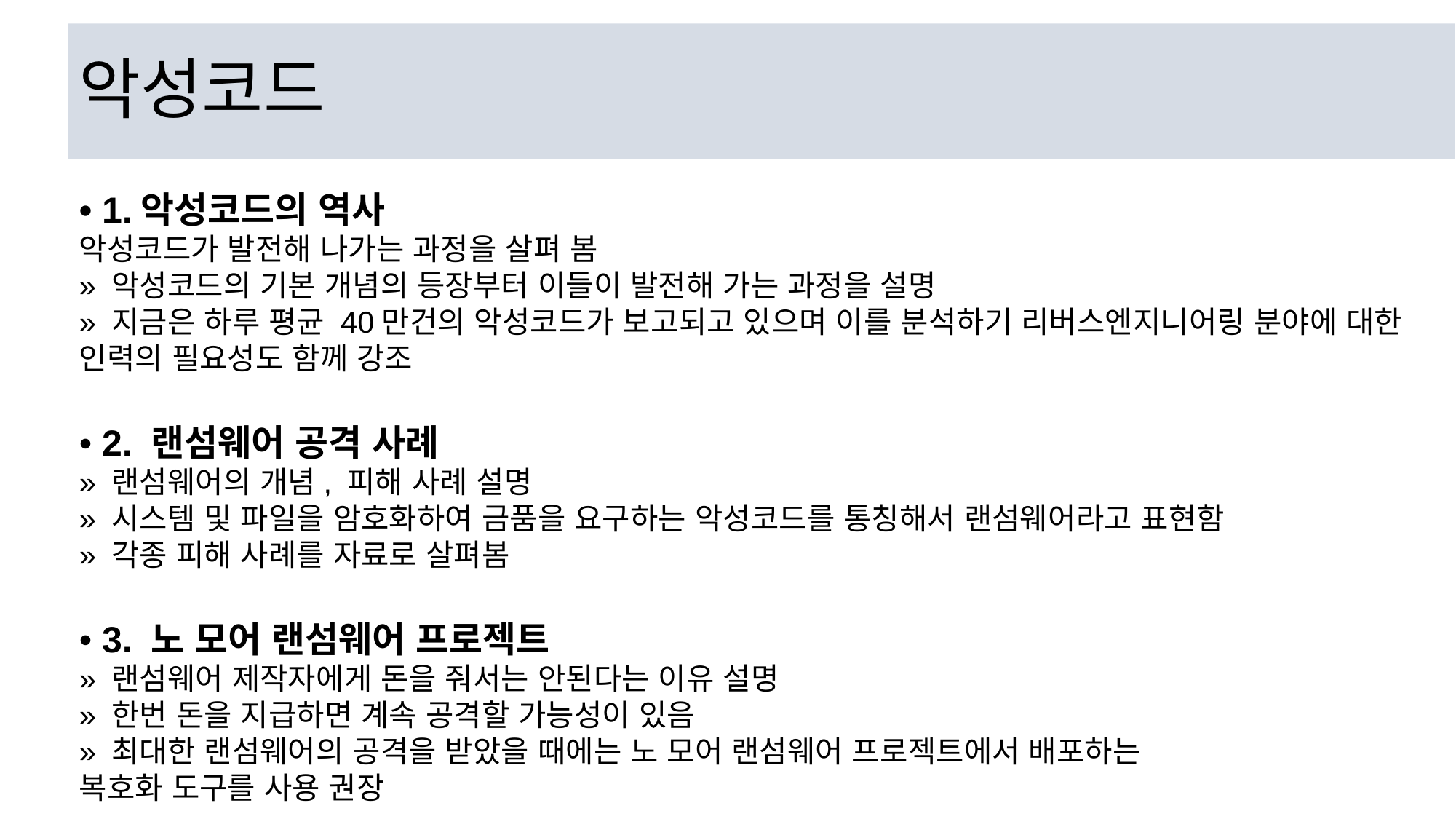

# 악성코드

• 1.악성코드의 역사
악성코드가 발전해 나가는 과정을 살펴 봄
» 악성코드의 기본 개념의 등장부터 이들이 발전해 가는 과정을 설명
» 지금은 하루 평균 40만건의 악성코드가 보고되고 있으며 이를 분석하기 리버스엔지니어링 분야에 대한 인력의 필요성도 함께 강조

• 2. 랜섬웨어 공격 사례
» 랜섬웨어의 개념, 피해 사례 설명
» 시스템 및 파일을 암호화하여 금품을 요구하는 악성코드를 통칭해서 랜섬웨어라고 표현함
» 각종 피해 사례를 자료로 살펴봄

• 3. 노 모어 랜섬웨어 프로젝트
» 랜섬웨어 제작자에게 돈을 줘서는 안된다는 이유 설명
» 한번 돈을 지급하면 계속 공격할 가능성이 있음
» 최대한 랜섬웨어의 공격을 받았을 때에는 노 모어 랜섬웨어 프로젝트에서 배포하는
복호화 도구를 사용 권장